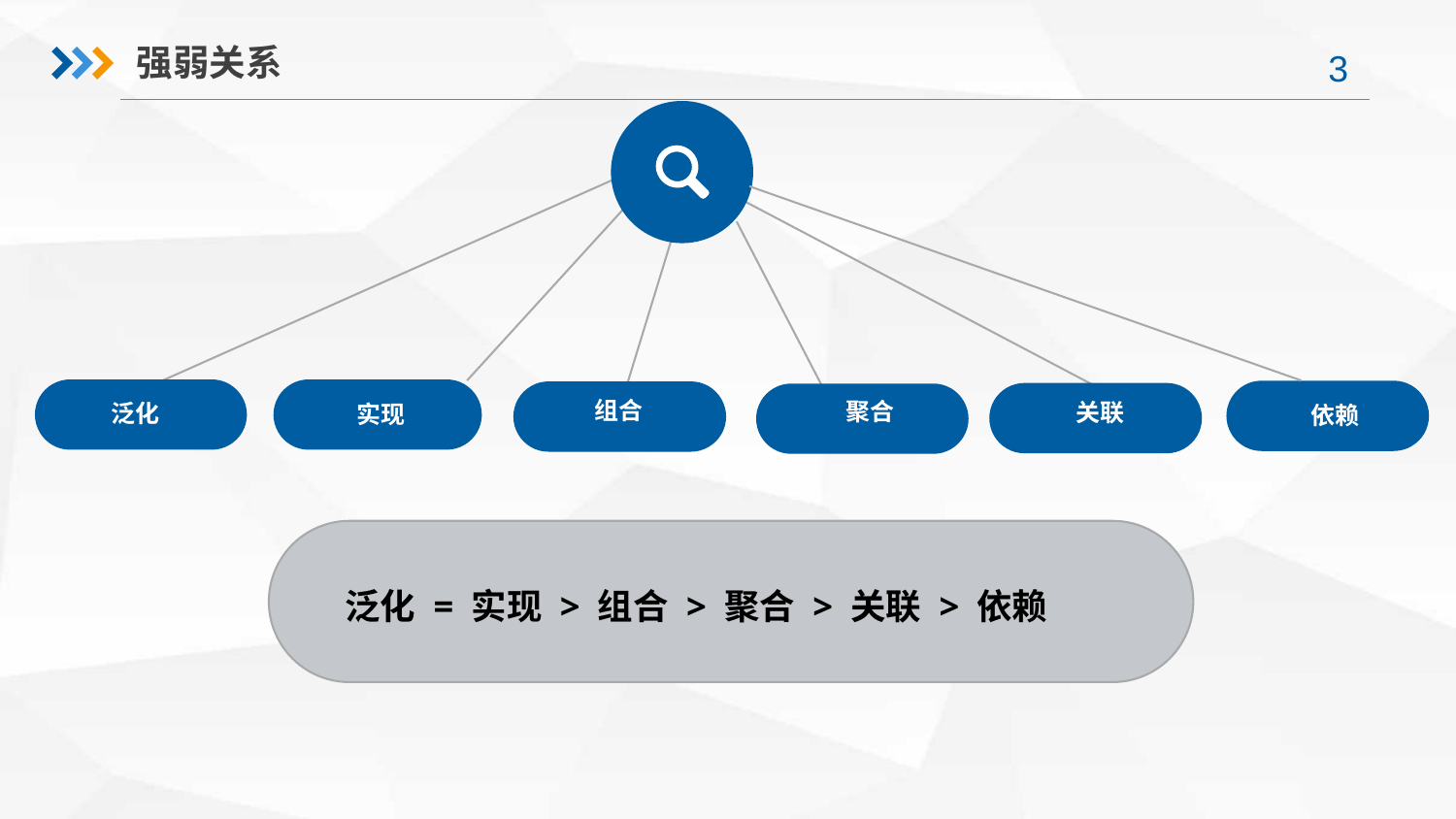

强弱关系

组合
聚合
实现
泛化
关联
依赖

泛化 = 实现 > 组合 > 聚合 > 关联 > 依赖